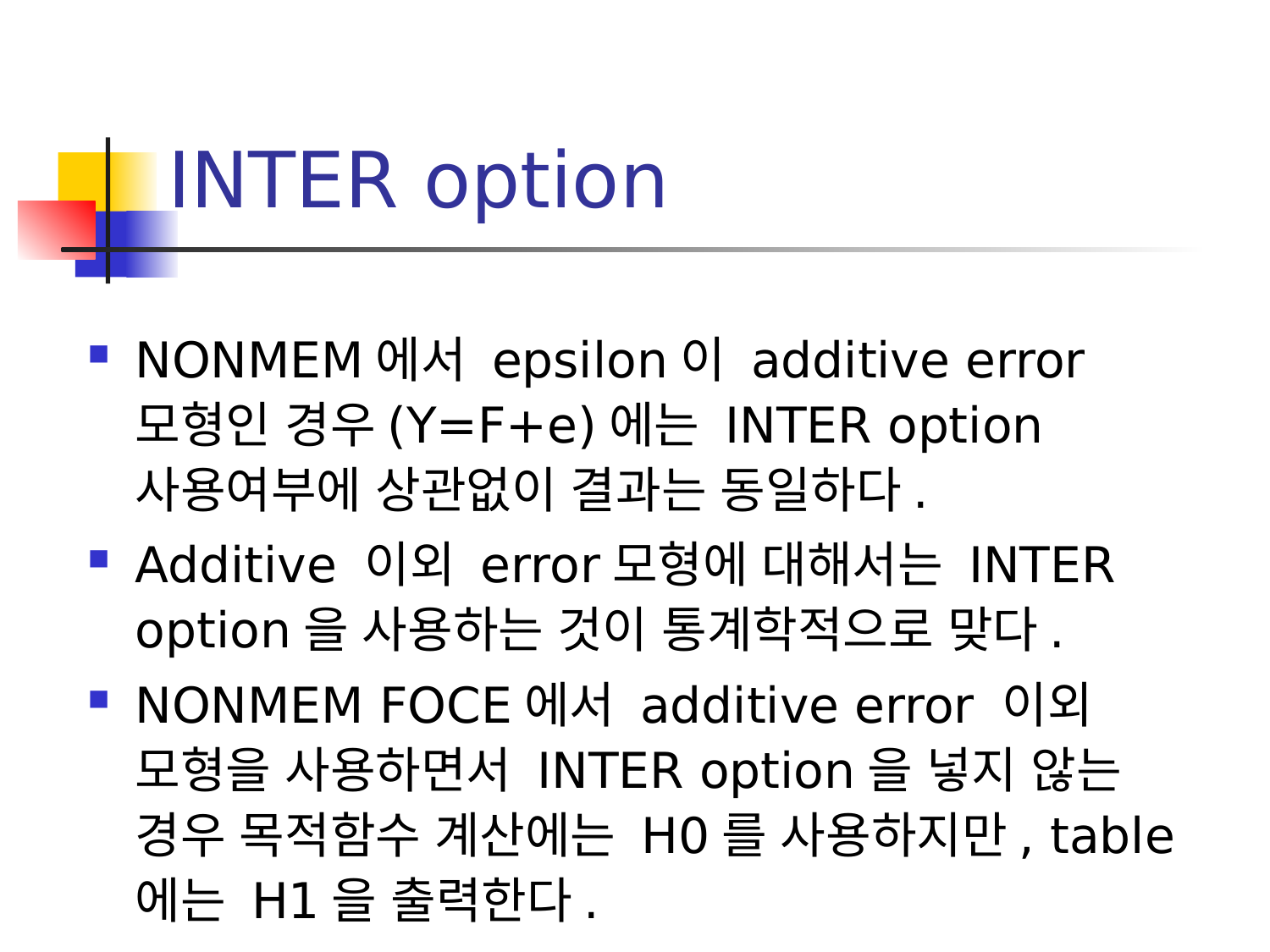

# INTER option
NONMEM에서 epsilon이 additive error 모형인 경우(Y=F+e)에는 INTER option 사용여부에 상관없이 결과는 동일하다.
Additive 이외 error모형에 대해서는 INTER option을 사용하는 것이 통계학적으로 맞다.
NONMEM FOCE에서 additive error 이외 모형을 사용하면서 INTER option을 넣지 않는 경우 목적함수 계산에는 H0를 사용하지만, table에는 H1을 출력한다.